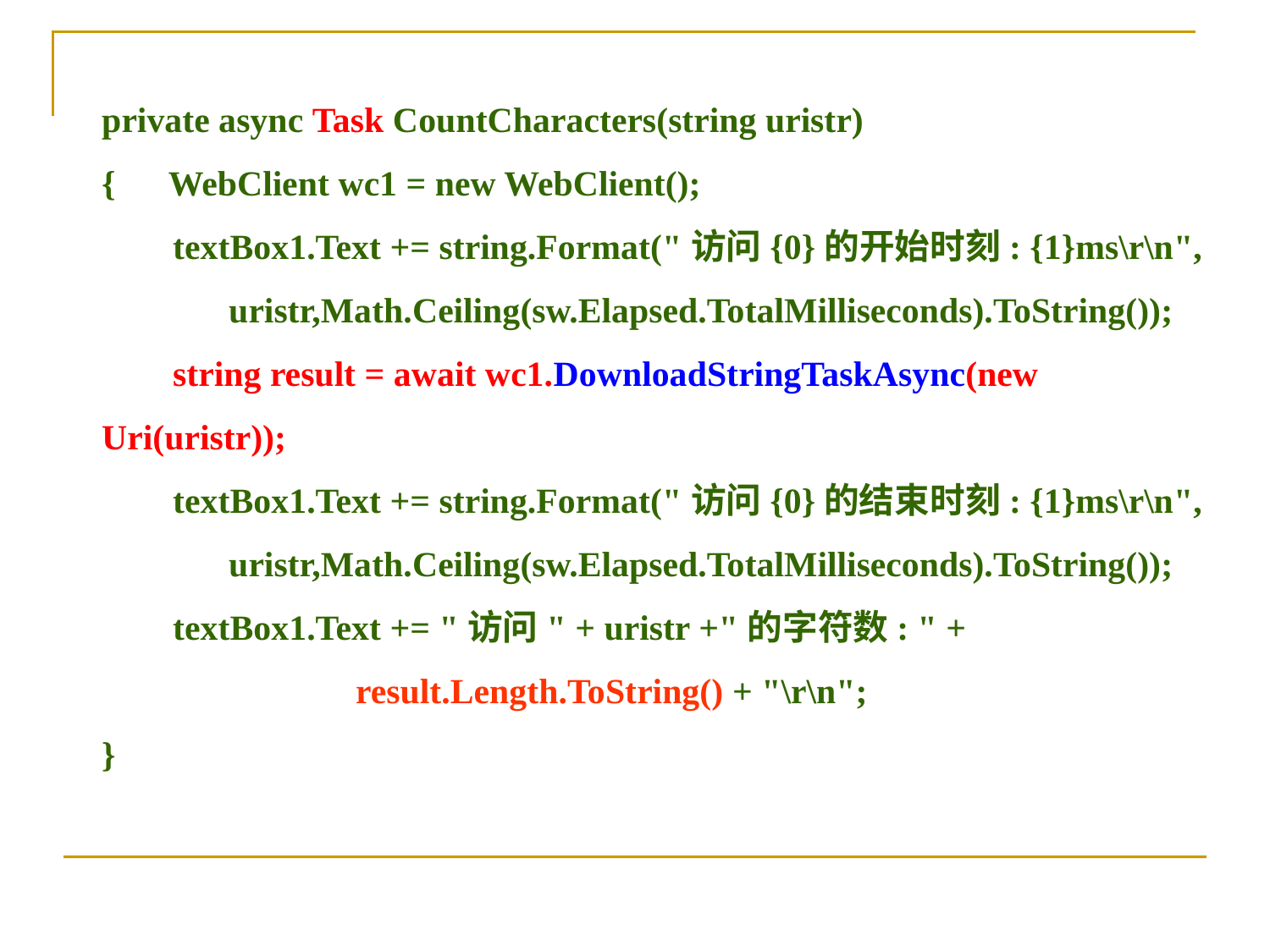

private async Task CountCharacters(string uristr)
{      WebClient wc1 = new WebClient();
        textBox1.Text += string.Format("访问{0}的开始时刻: {1}ms\r\n",
	uristr,Math.Ceiling(sw.Elapsed.TotalMilliseconds).ToString());
        string result = await wc1.DownloadStringTaskAsync(new Uri(uristr));
        textBox1.Text += string.Format("访问{0}的结束时刻: {1}ms\r\n",
	uristr,Math.Ceiling(sw.Elapsed.TotalMilliseconds).ToString());
        textBox1.Text += "访问" + uristr +"的字符数: " +
		result.Length.ToString() + "\r\n";
}